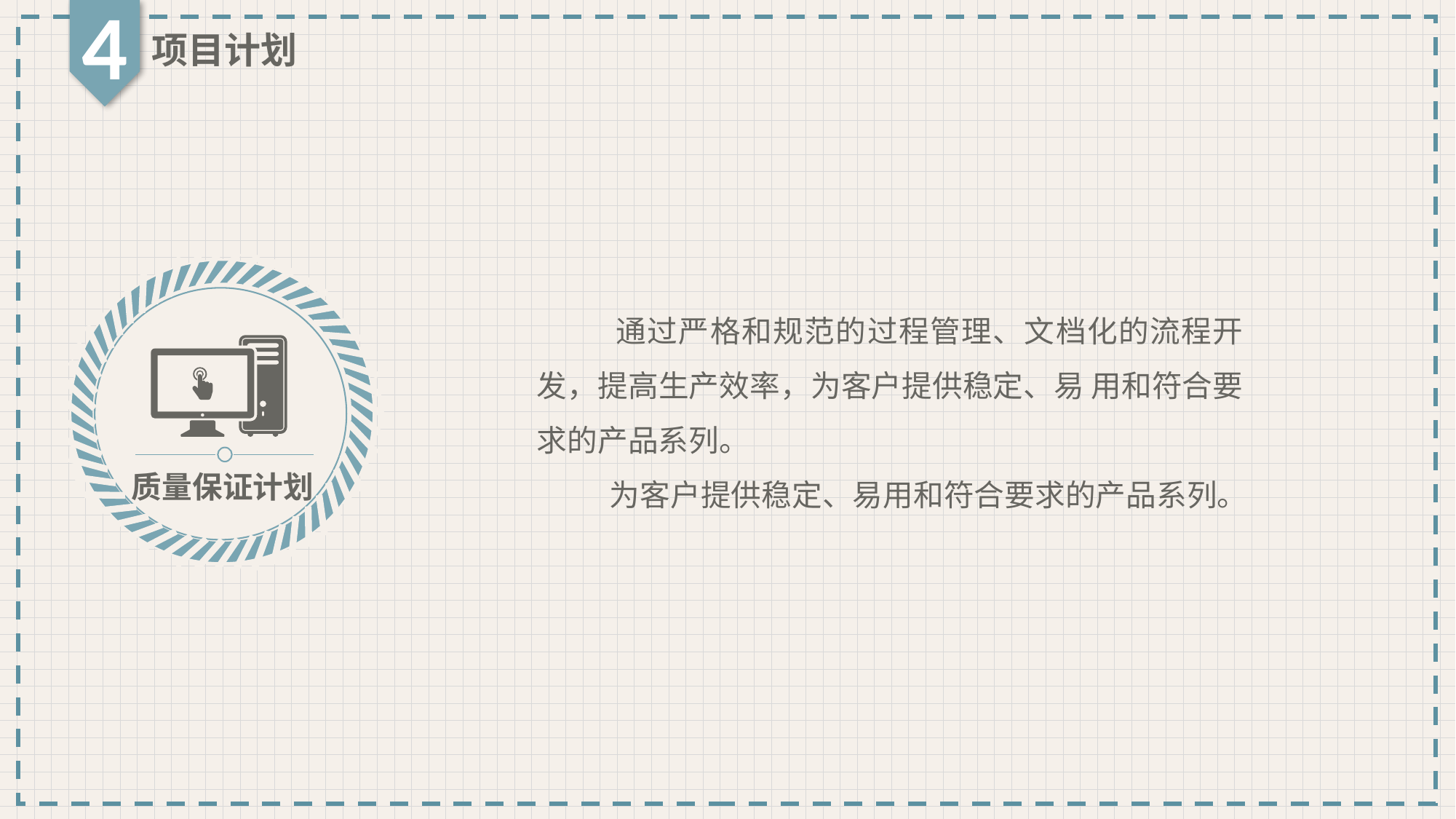

4

项目计划

     通过严格和规范的过程管理、文档化的流程开发，提高生产效率，为客户提供稳定、易 用和符合要求的产品系列。
     为客户提供稳定、易用和符合要求的产品系列。

质量保证计划